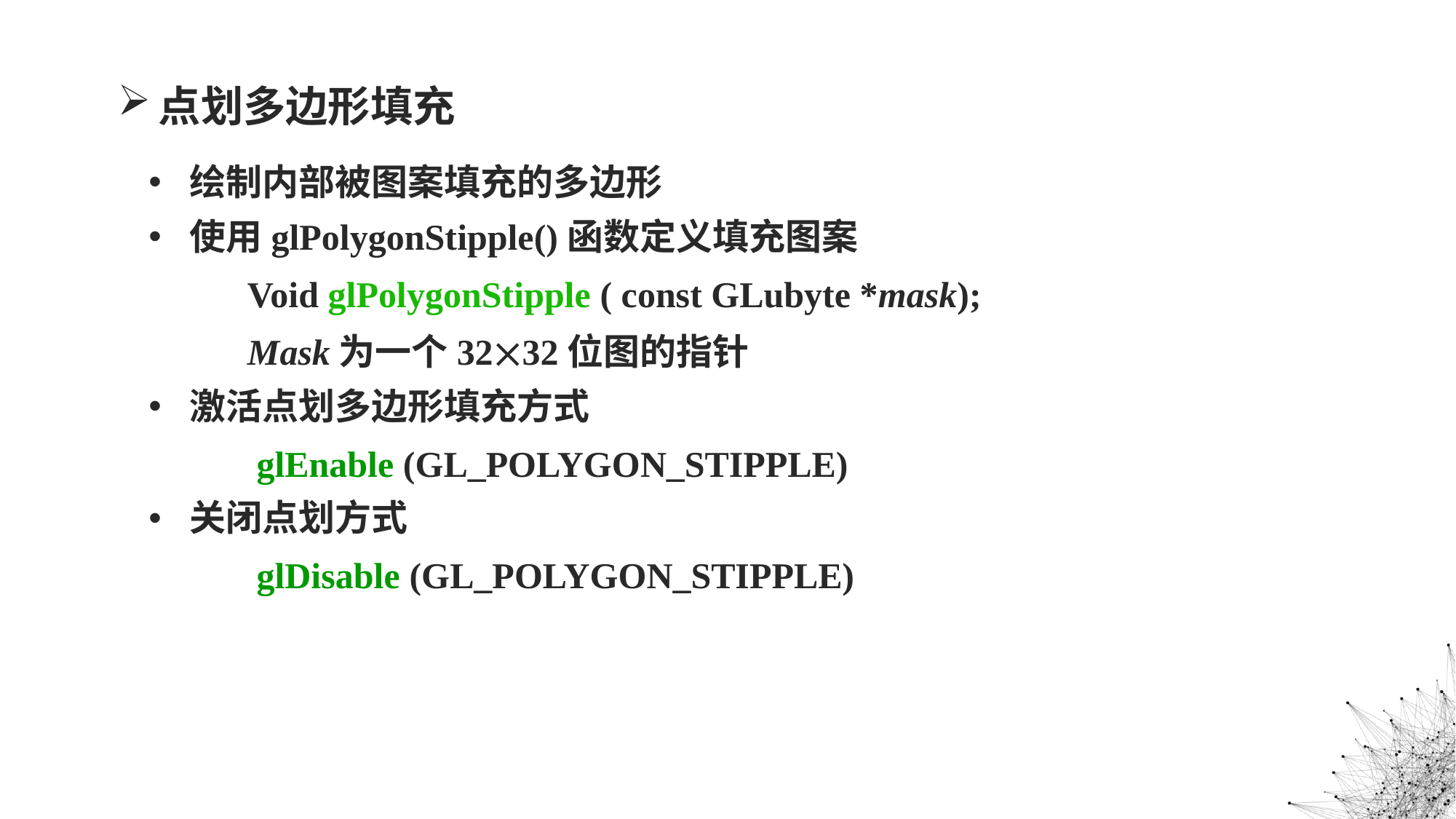

点划多边形填充
绘制内部被图案填充的多边形
使用glPolygonStipple()函数定义填充图案
Void glPolygonStipple ( const GLubyte *mask);
Mask为一个32×32位图的指针
激活点划多边形填充方式
       glEnable (GL_POLYGON_STIPPLE)
关闭点划方式
       glDisable (GL_POLYGON_STIPPLE)